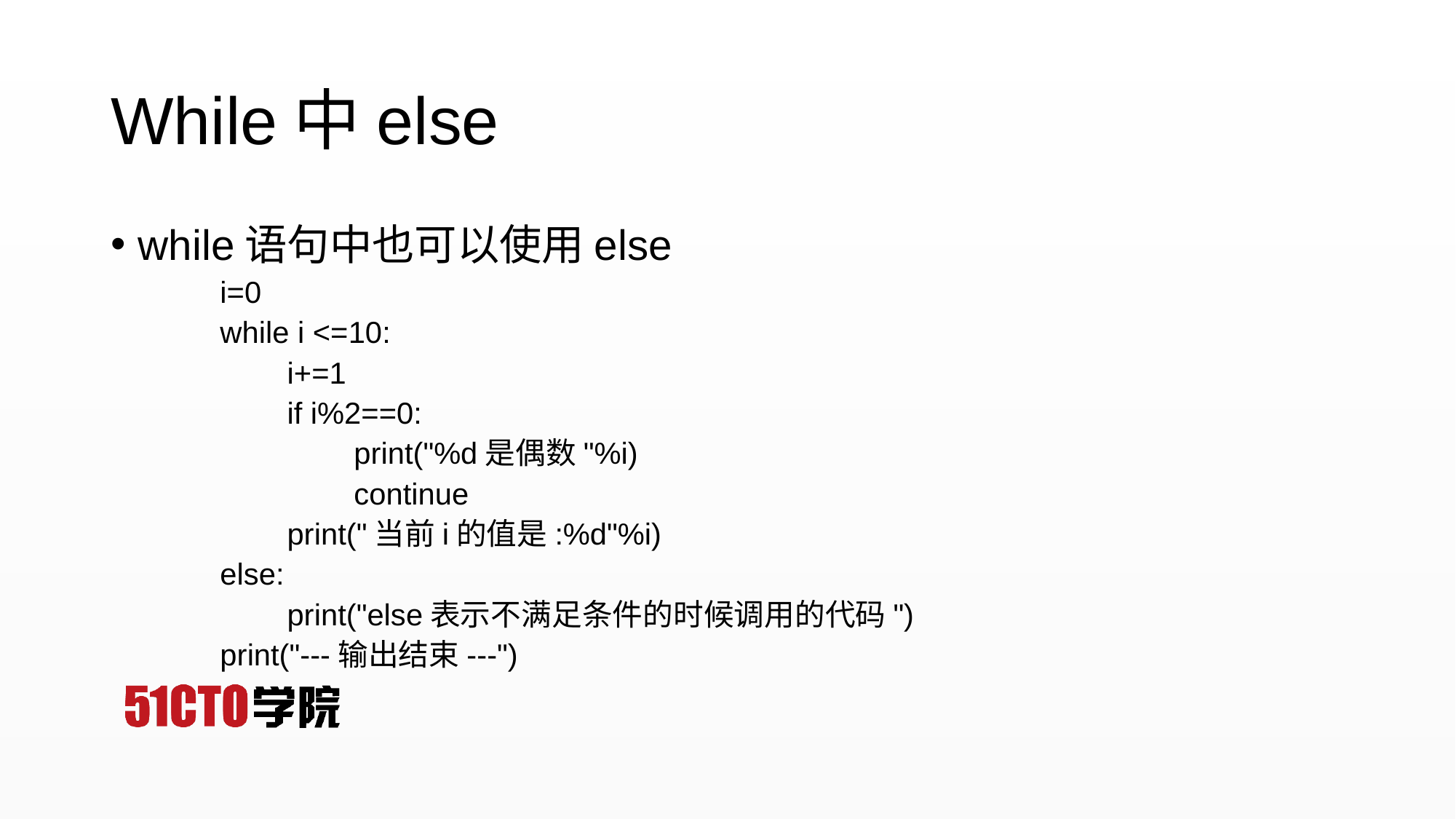

# While中else
while语句中也可以使用else
i=0
while i <=10:
        i+=1
        if i%2==0:
                print("%d是偶数"%i)
                continue
        print("当前i的值是:%d"%i)
else:
        print("else表示不满足条件的时候调用的代码")
print("---输出结束---")